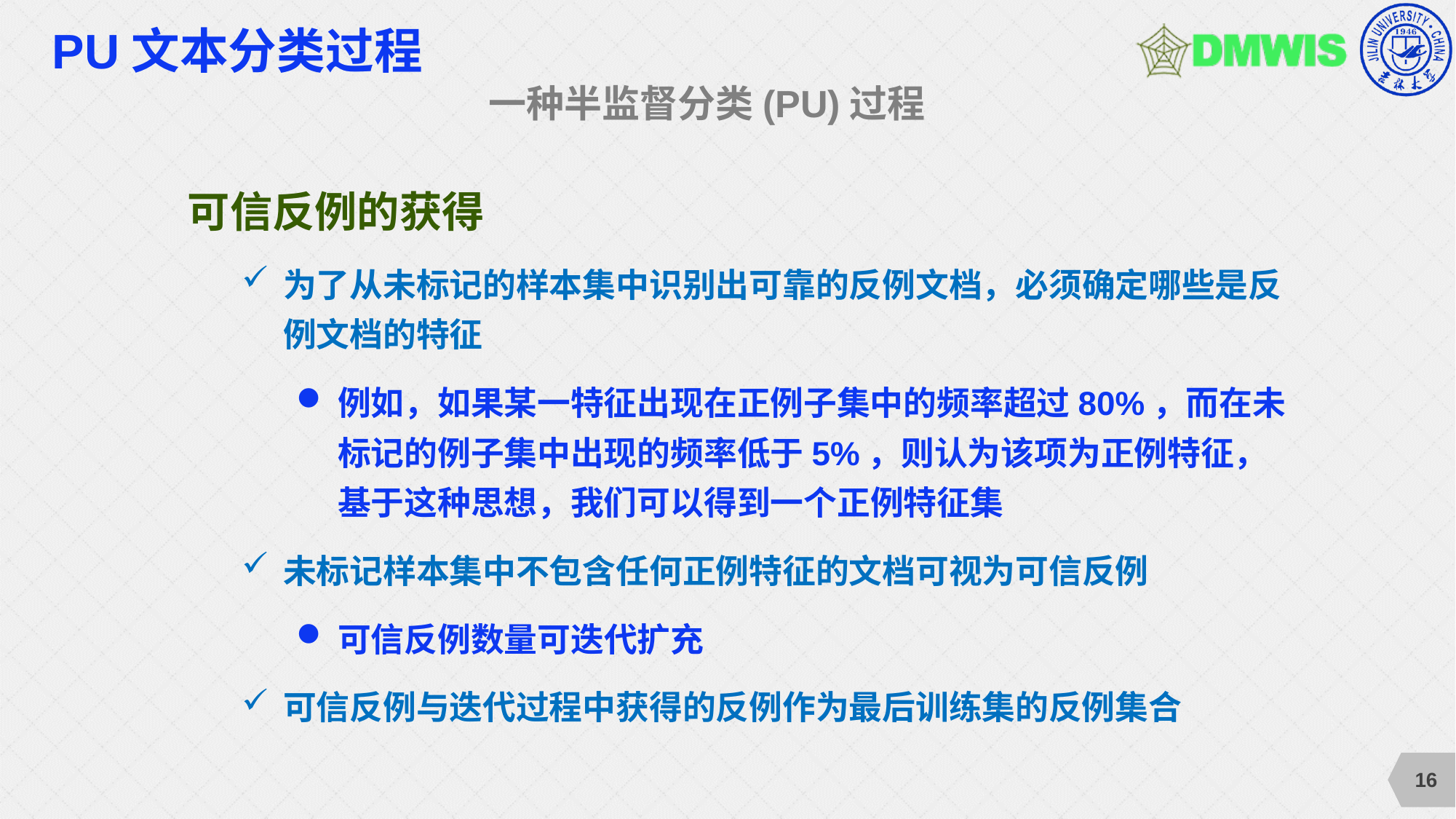

# PU文本分类过程
一种半监督分类(PU)过程
可信反例的获得
为了从未标记的样本集中识别出可靠的反例文档，必须确定哪些是反例文档的特征
例如，如果某一特征出现在正例子集中的频率超过80%，而在未标记的例子集中出现的频率低于5%，则认为该项为正例特征，基于这种思想，我们可以得到一个正例特征集
未标记样本集中不包含任何正例特征的文档可视为可信反例
可信反例数量可迭代扩充
可信反例与迭代过程中获得的反例作为最后训练集的反例集合
16